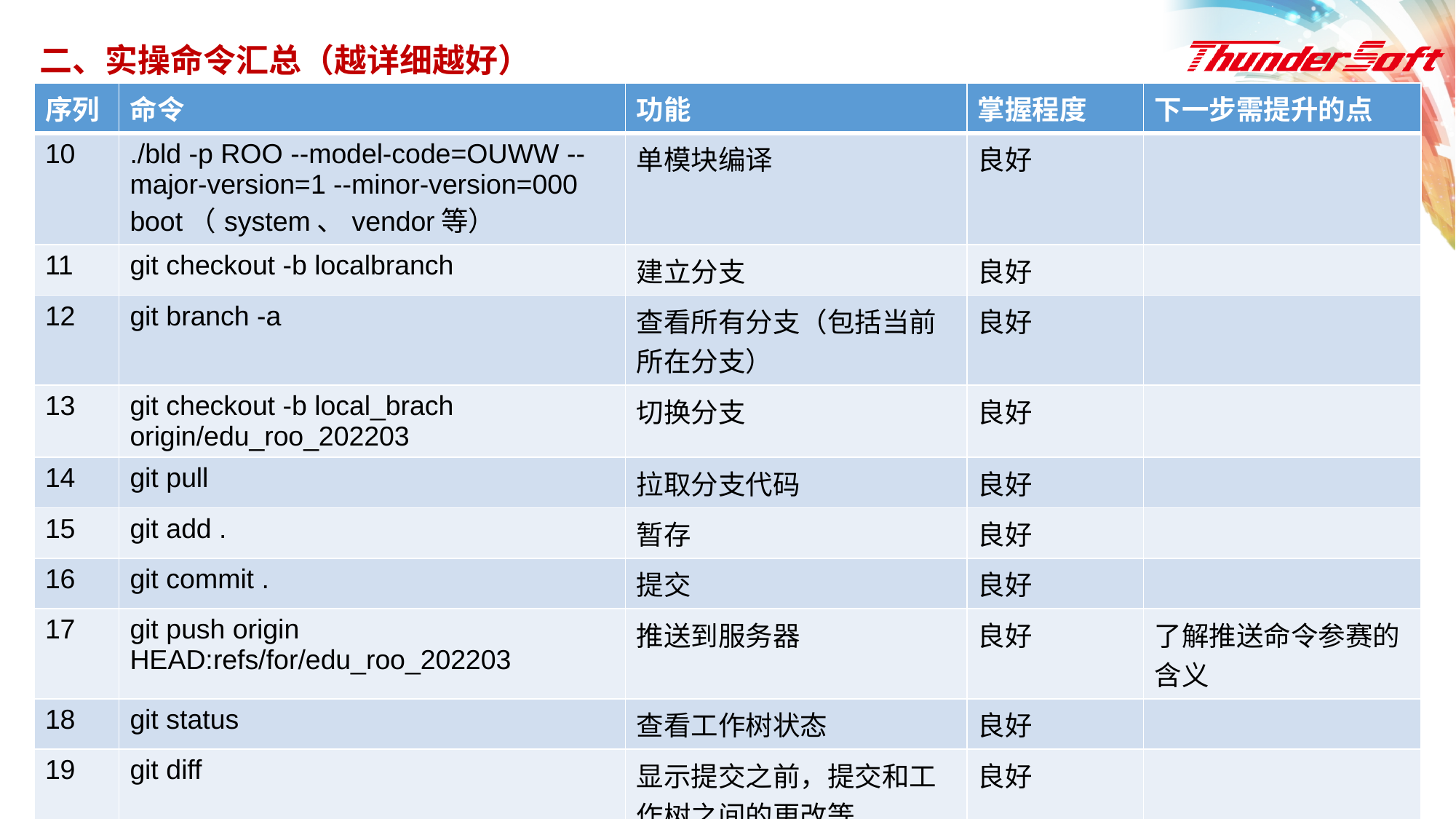

# 二、实操命令汇总（越详细越好）
| 序列 | 命令 | 功能 | 掌握程度 | 下一步需提升的点 |
| --- | --- | --- | --- | --- |
| 10 | ./bld -p ROO --model-code=OUWW --major-version=1 --minor-version=000 boot（system、vendor等） | 单模块编译 | 良好 |  |
| 11 | git checkout -b localbranch | 建立分支 | 良好 |  |
| 12 | git branch -a | 查看所有分支（包括当前所在分支） | 良好 |  |
| 13 | git checkout -b local\_brach origin/edu\_roo\_202203 | 切换分支 | 良好 |  |
| 14 | git pull | 拉取分支代码 | 良好 |  |
| 15 | git add . | 暂存 | 良好 |  |
| 16 | git commit . | 提交 | 良好 |  |
| 17 | git push origin HEAD:refs/for/edu\_roo\_202203 | 推送到服务器 | 良好 | 了解推送命令参赛的含义 |
| 18 | git status | 查看工作树状态 | 良好 |  |
| 19 | git diff | 显示提交之前，提交和工作树之间的更改等 | 良好 |  |